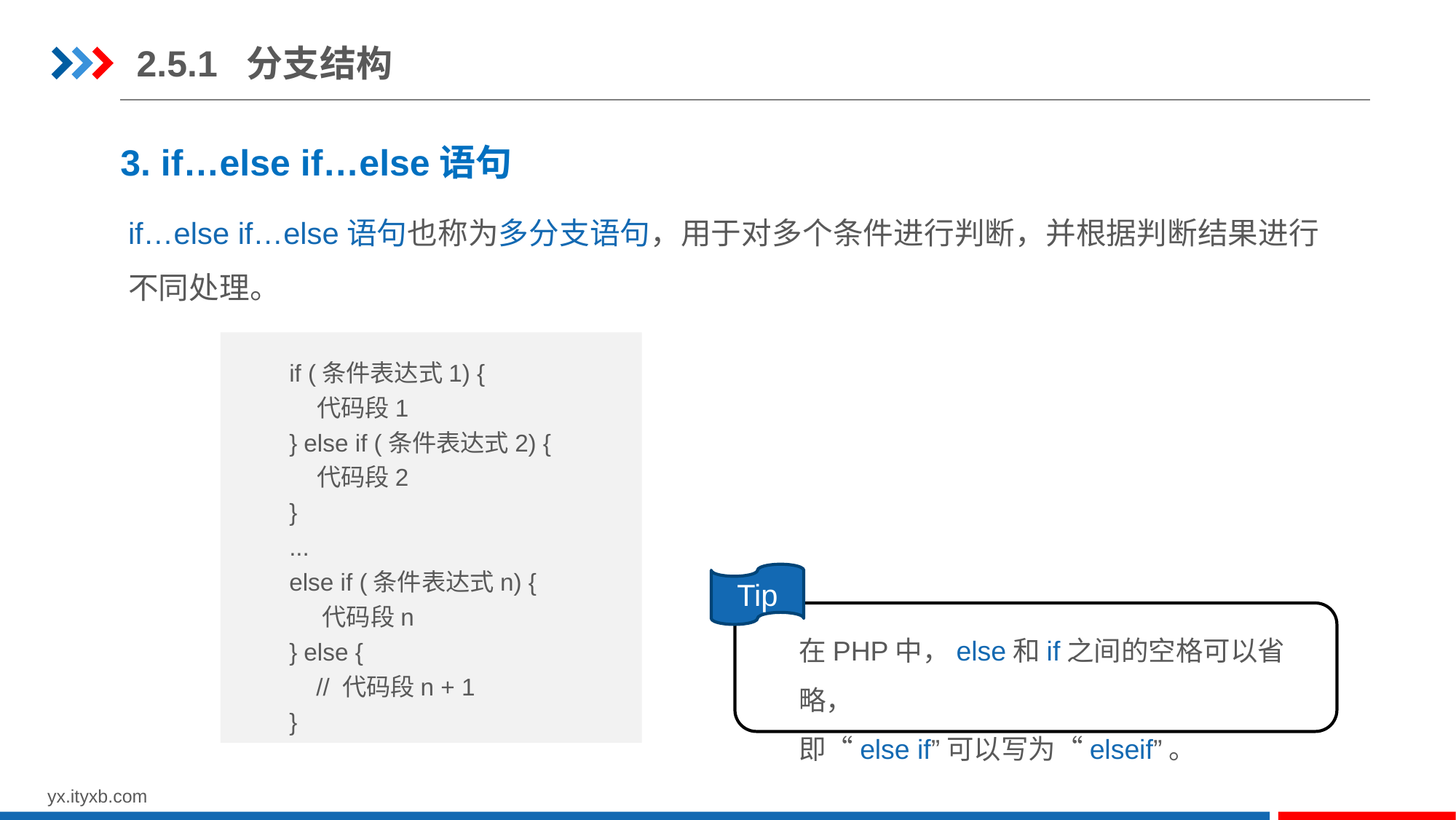

2.5.1  分支结构
3. if…else if…else语句
if…else if…else语句也称为多分支语句，用于对多个条件进行判断，并根据判断结果进行不同处理。

if (条件表达式1) {
    代码段1
} else if (条件表达式2) {
    代码段2
}
...
else if (条件表达式n) {
     代码段n
} else {
    // 代码段n + 1
}
Tip

在PHP中，else和if之间的空格可以省略，
即“else if”可以写为“elseif”。